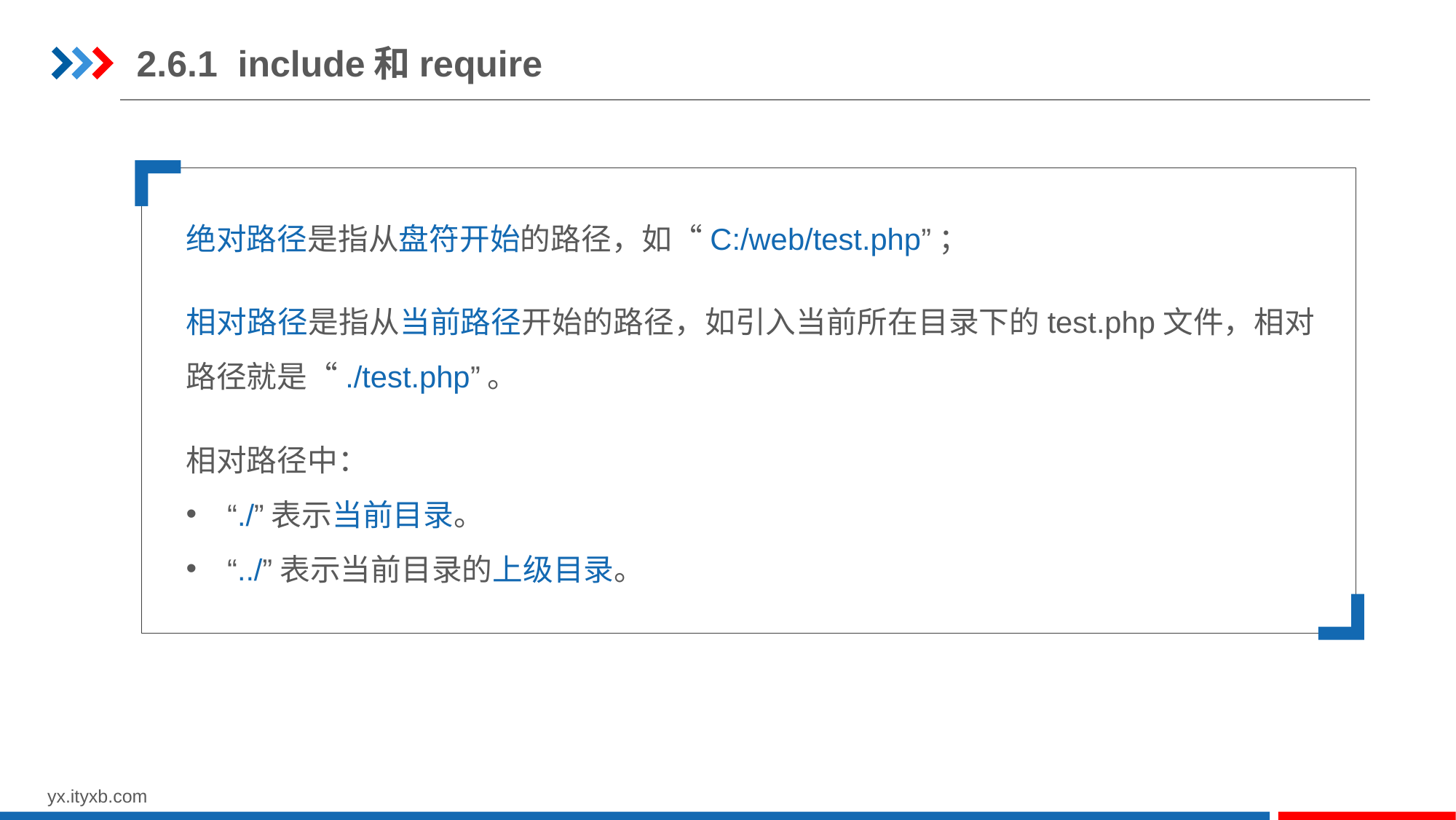

2.6.1  include和require

绝对路径是指从盘符开始的路径，如“C:/web/test.php”；

相对路径是指从当前路径开始的路径，如引入当前所在目录下的test.php文件，相对路径就是“./test.php”。

相对路径中：
“./”表示当前目录。
“../”表示当前目录的上级目录。